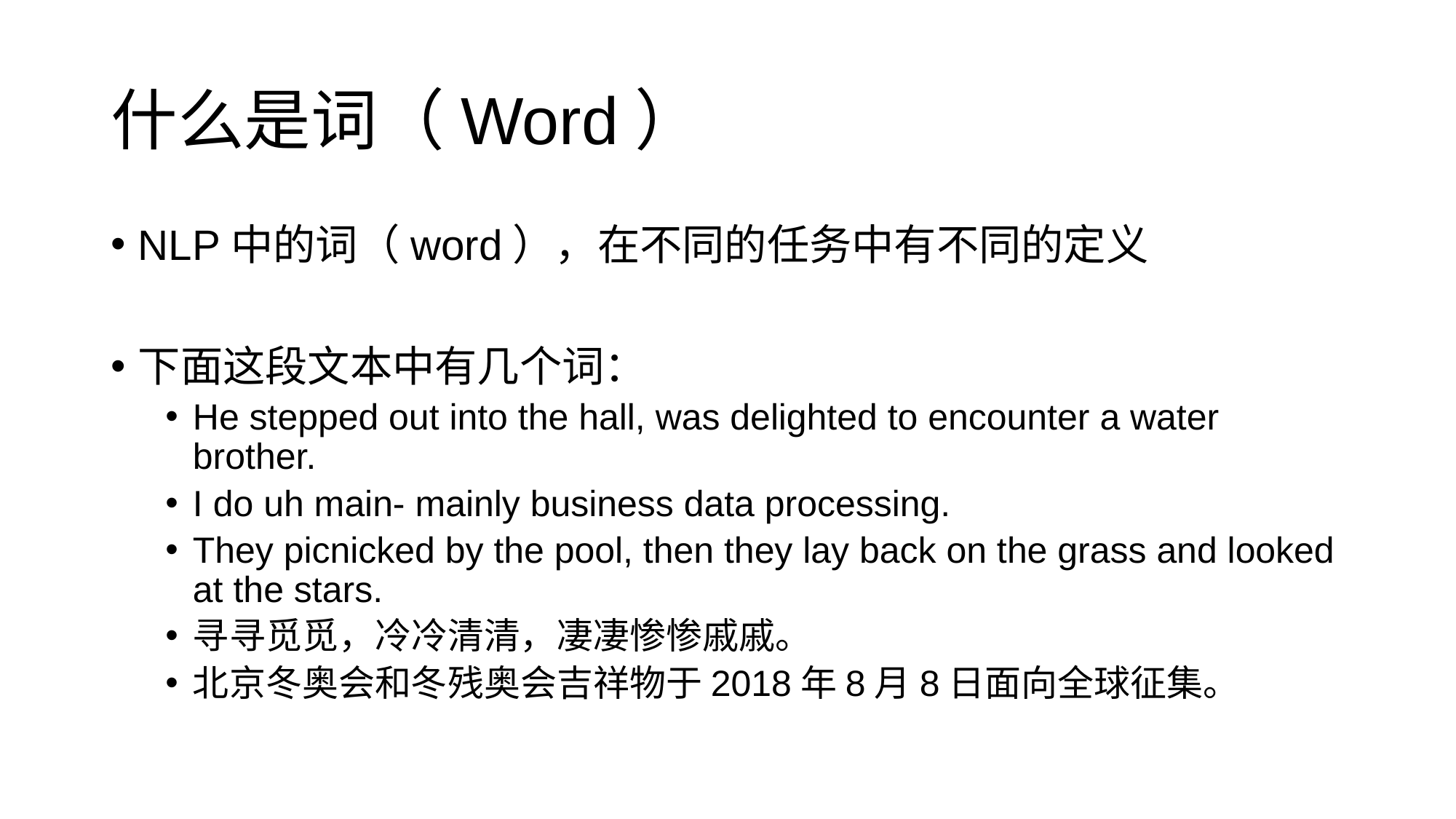

# 什么是词（Word）
NLP中的词（word），在不同的任务中有不同的定义

下面这段文本中有几个词：
He stepped out into the hall, was delighted to encounter a water brother.
I do uh main- mainly business data processing.
They picnicked by the pool, then they lay back on the grass and looked at the stars.
寻寻觅觅，冷冷清清，凄凄惨惨戚戚。
北京冬奥会和冬残奥会吉祥物于2018年8月8日面向全球征集。